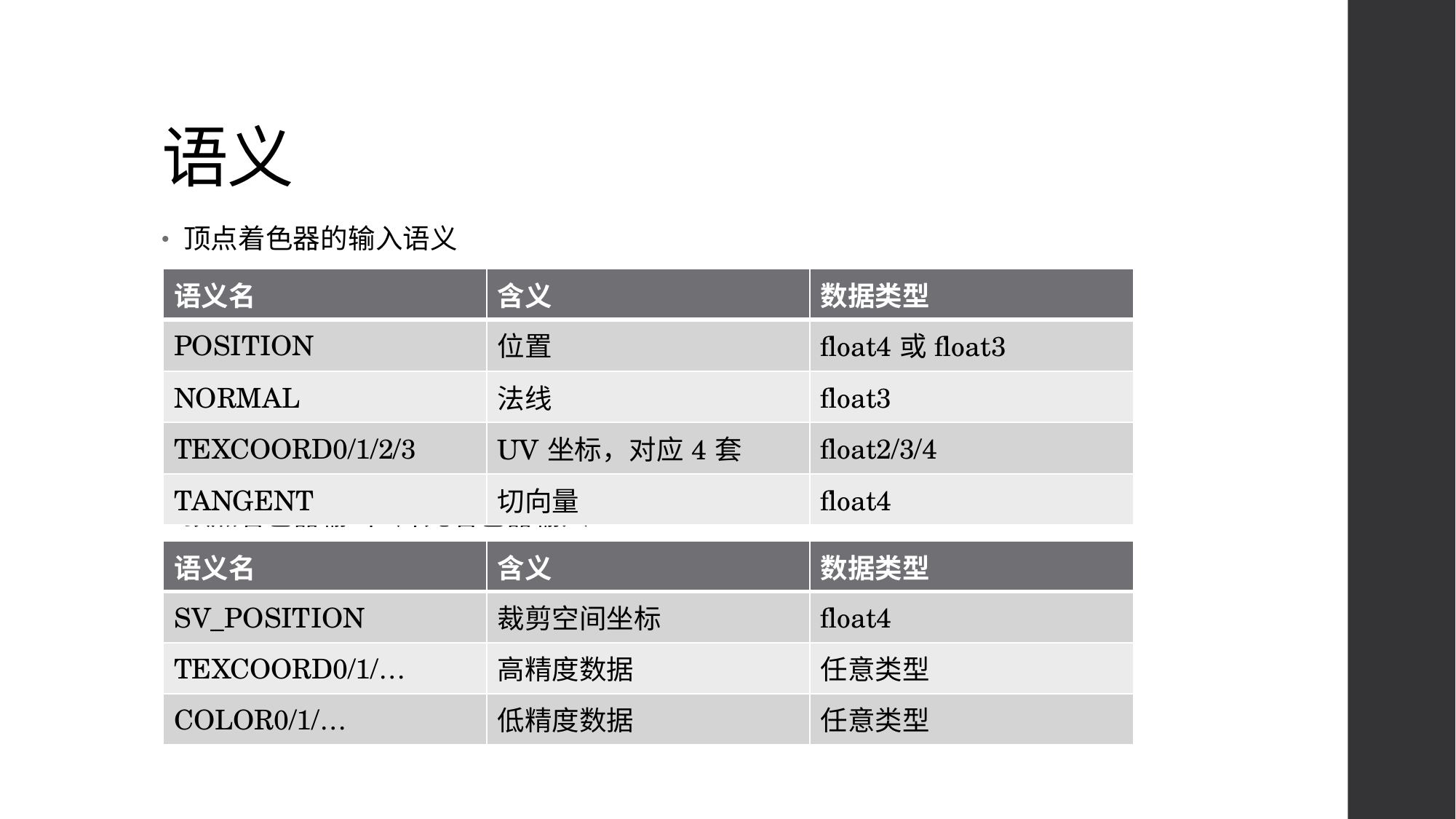

# 语义
顶点着色器的输入语义

顶点着色器输出/片元着色器输入

| 语义名 | 含义 | 数据类型 |
| --- | --- | --- |
| POSITION | 位置 | float4或float3 |
| NORMAL | 法线 | float3 |
| TEXCOORD0/1/2/3 | UV坐标，对应4套 | float2/3/4 |
| TANGENT | 切向量 | float4 |
| 语义名 | 含义 | 数据类型 |
| --- | --- | --- |
| SV\_POSITION | 裁剪空间坐标 | float4 |
| TEXCOORD0/1/… | 高精度数据 | 任意类型 |
| COLOR0/1/… | 低精度数据 | 任意类型 |